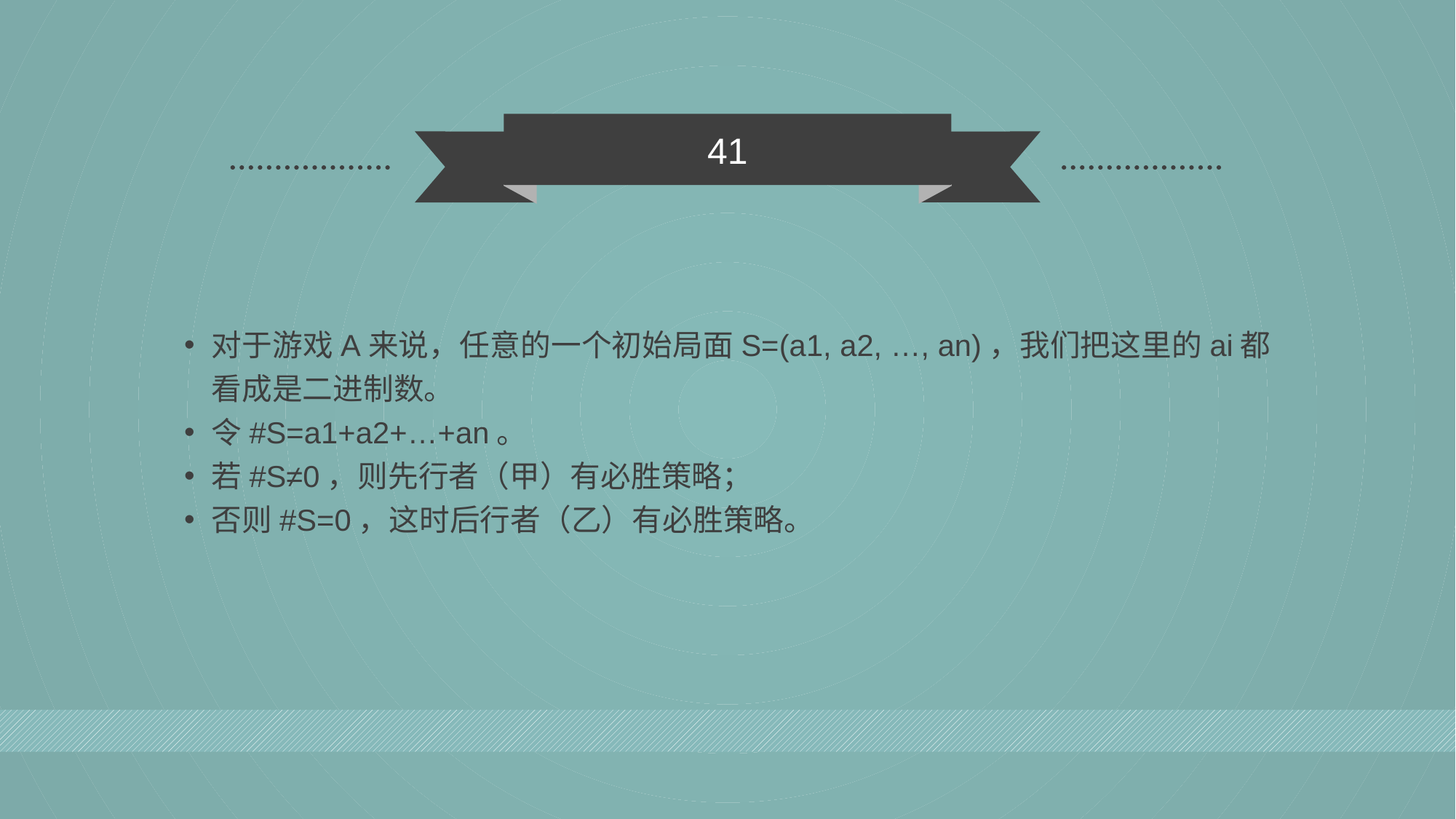

41

对于游戏A来说，任意的一个初始局面S=(a1, a2, …, an)，我们把这里的ai都看成是二进制数。
令#S=a1+a2+…+an。
若#S≠0，则先行者（甲）有必胜策略；
否则#S=0，这时后行者（乙）有必胜策略。